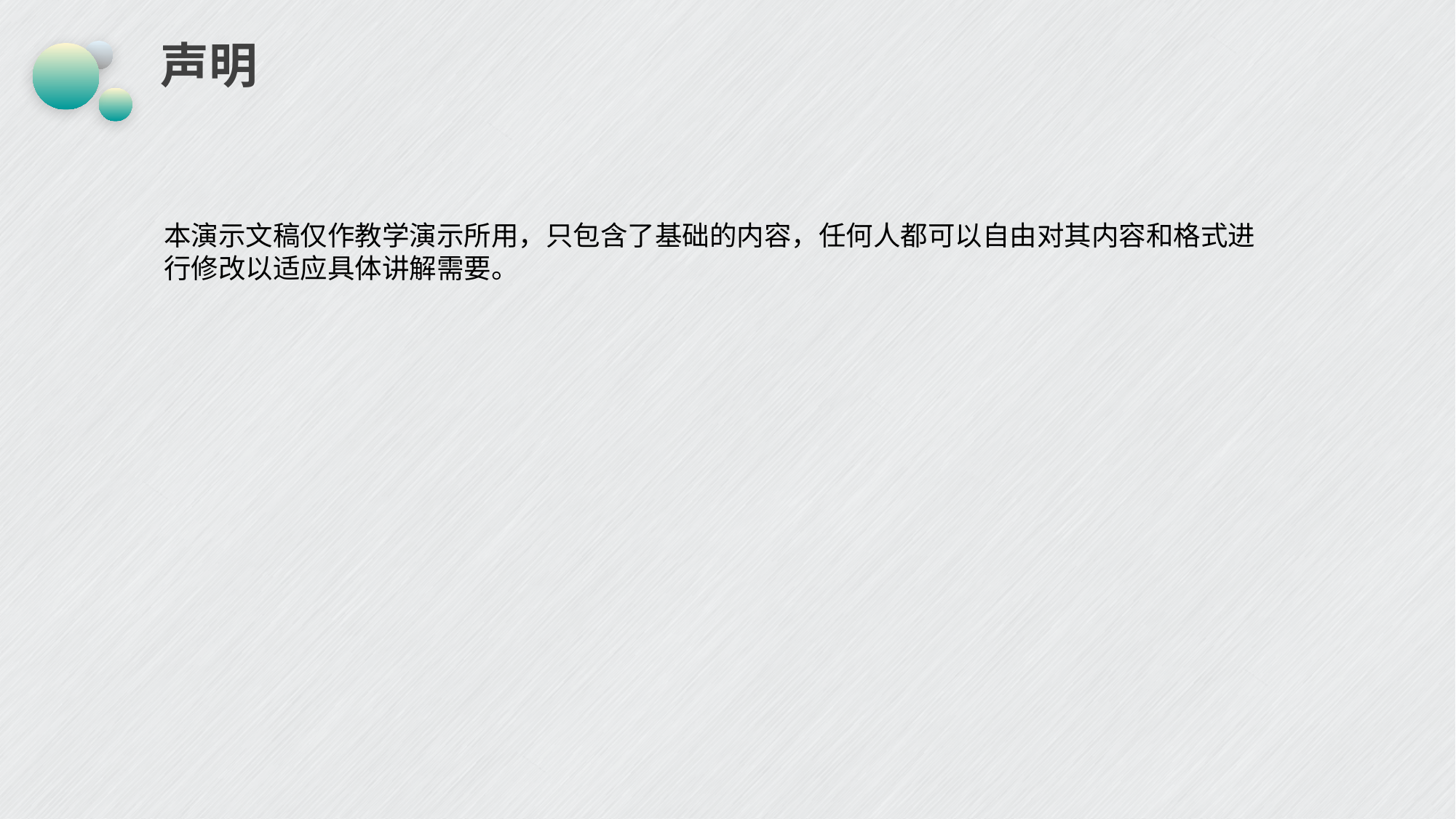

# 声明

本演示文稿仅作教学演示所用，只包含了基础的内容，任何人都可以自由对其内容和格式进行修改以适应具体讲解需要。